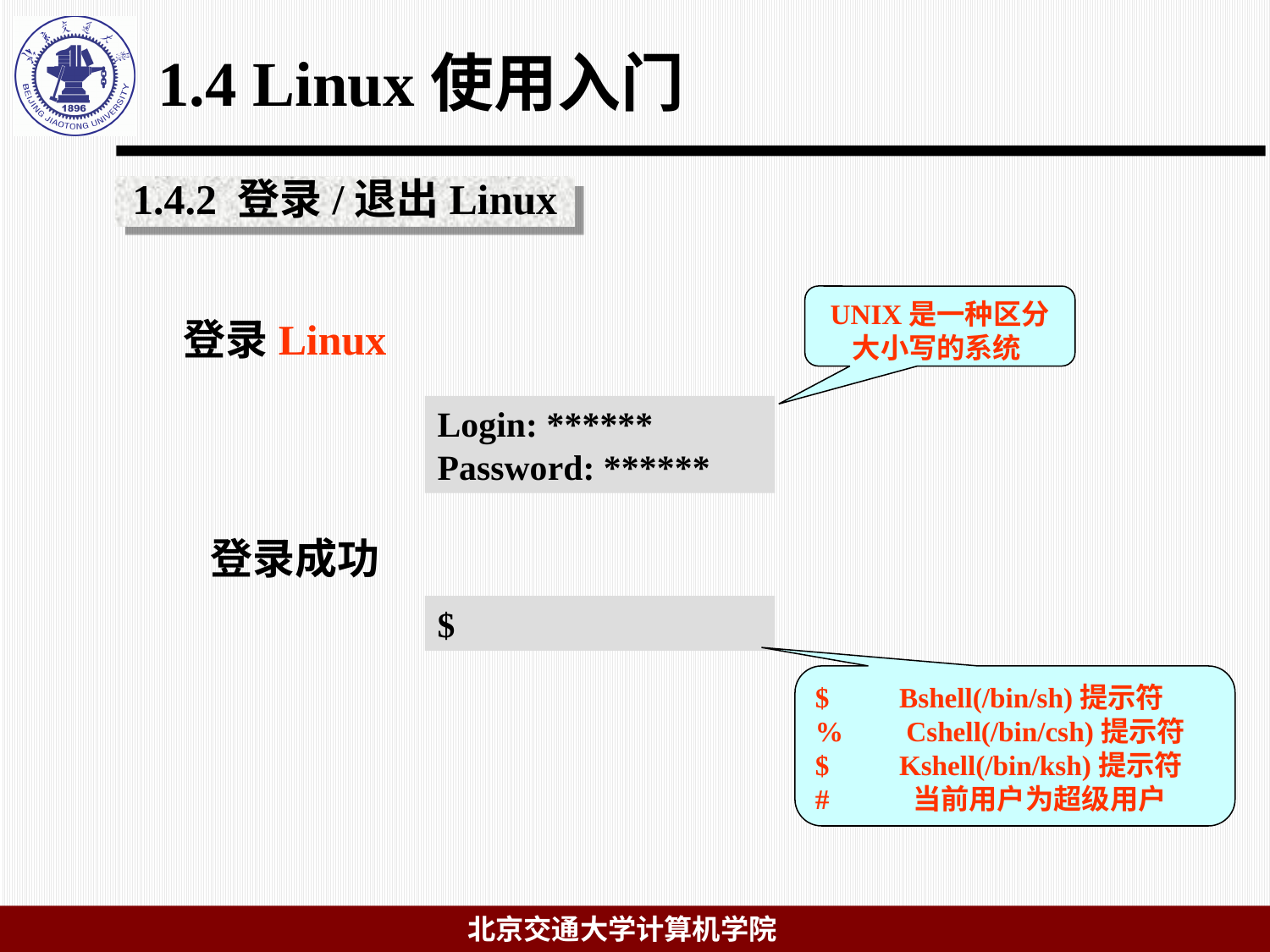

# 1.4 Linux使用入门
1.4.2 登录/退出Linux
UNIX是一种区分大小写的系统
登录Linux
Login: ******
Password: ******
登录成功
$
$          Bshell(/bin/sh)提示符
%         Cshell(/bin/csh)提示符
$          Kshell(/bin/ksh)提示符
#           当前用户为超级用户